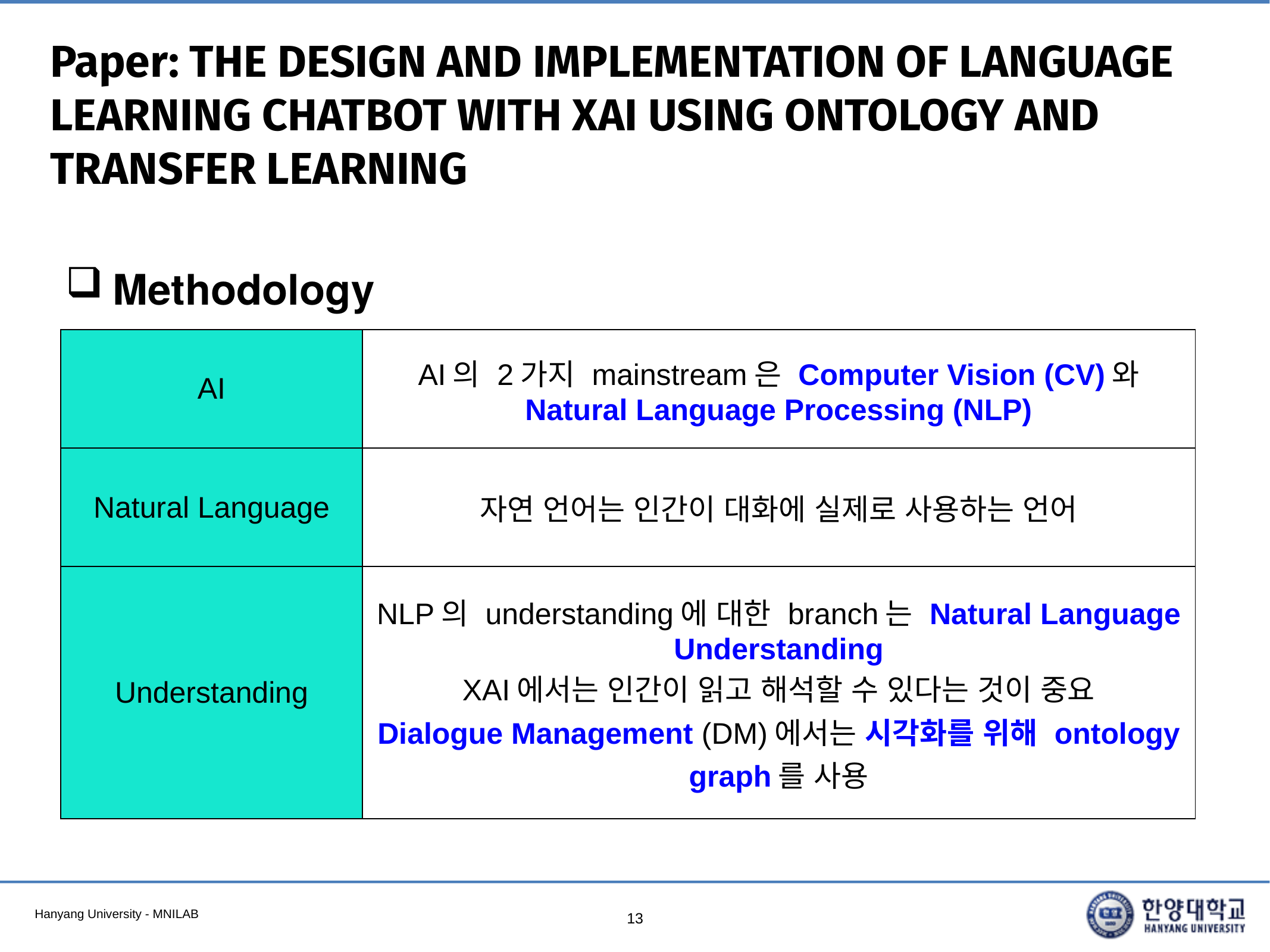

# Paper: THE DESIGN AND IMPLEMENTATION OF LANGUAGE LEARNING CHATBOT WITH XAI USING ONTOLOGY AND TRANSFER LEARNING
Methodology
| AI | AI의 2가지 mainstream은 Computer Vision (CV)와 Natural Language Processing (NLP) |
| --- | --- |
| Natural Language | 자연 언어는 인간이 대화에 실제로 사용하는 언어 |
| Understanding | NLP의 understanding에 대한 branch는 Natural Language Understanding XAI에서는 인간이 읽고 해석할 수 있다는 것이 중요 Dialogue Management (DM)에서는 시각화를 위해 ontology graph를 사용 |
13